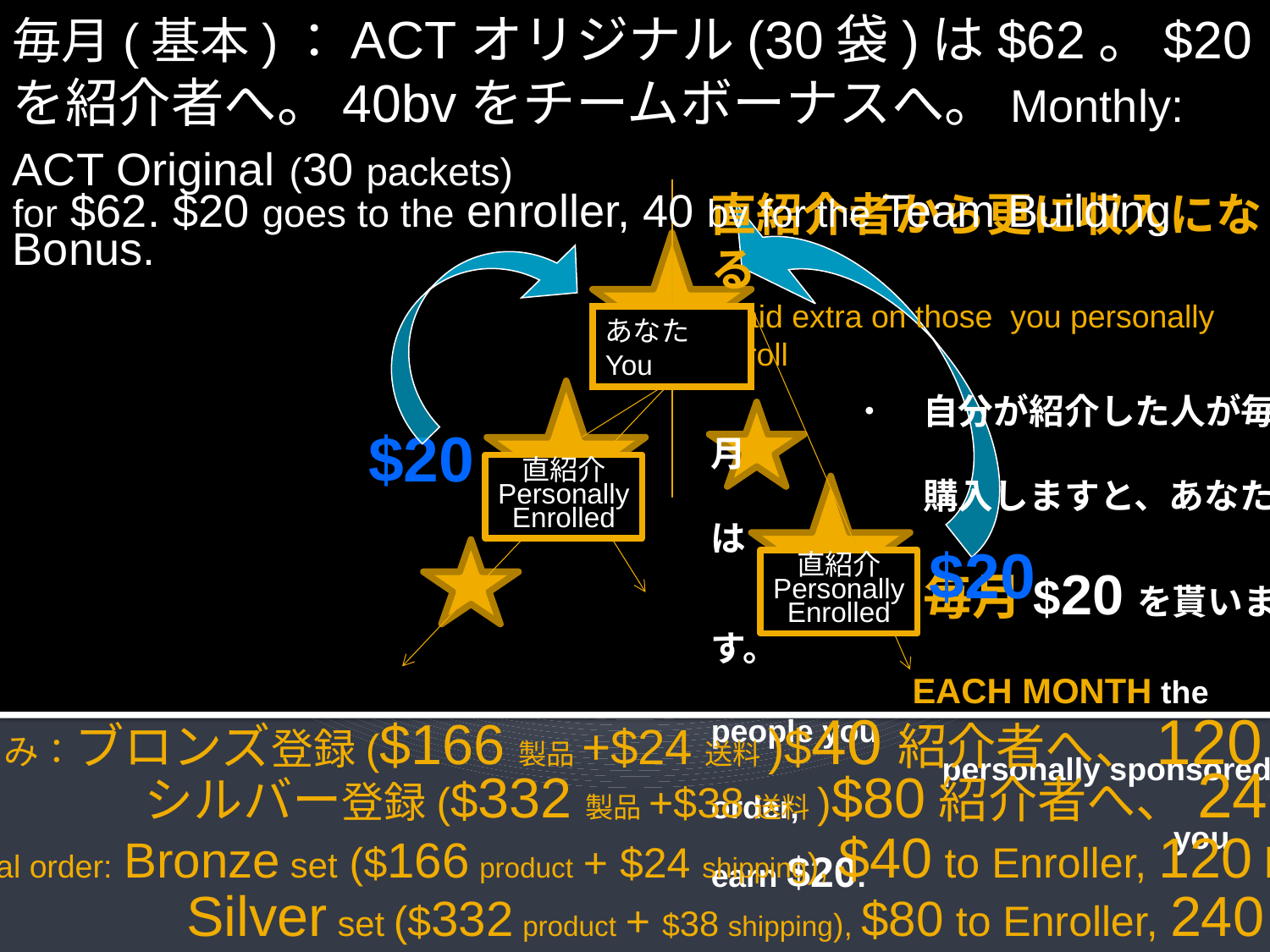

毎月(基本)：ACTオリジナル(30袋)は$62。$20を紹介者へ。40bvをチームボーナスへ。Monthly: ACT Original (30 packets)
for $62. $20 goes to the enroller, 40 bv for the Team Building Bonus.
直紹介者から更に収入になる
 Paid extra on those  you personally enroll

　　　　・　自分が紹介した人が毎月
　　　　　　購入しますと、あなたは
　　　　　　毎月$20を貰います。
　　　　　  EACH MONTH the people you
                          personally sponsored order,
                                                    you earn $20.

あなたYou

$20
直紹介
Personally
Enrolled

$20

直紹介
Personally
Enrolled
初回のみ：ブロンズ登録($166製品+$24送料)$40紹介者へ、120 bv
　　　　　シルバー登録($332製品+$38送料)$80紹介者へ、240 bv
Initial order: Bronze set ($166 product + $24 shipping), $40 to Enroller, 120 bv
　　　          Silver set ($332 product + $38 shipping), $80 to Enroller, 240 bv